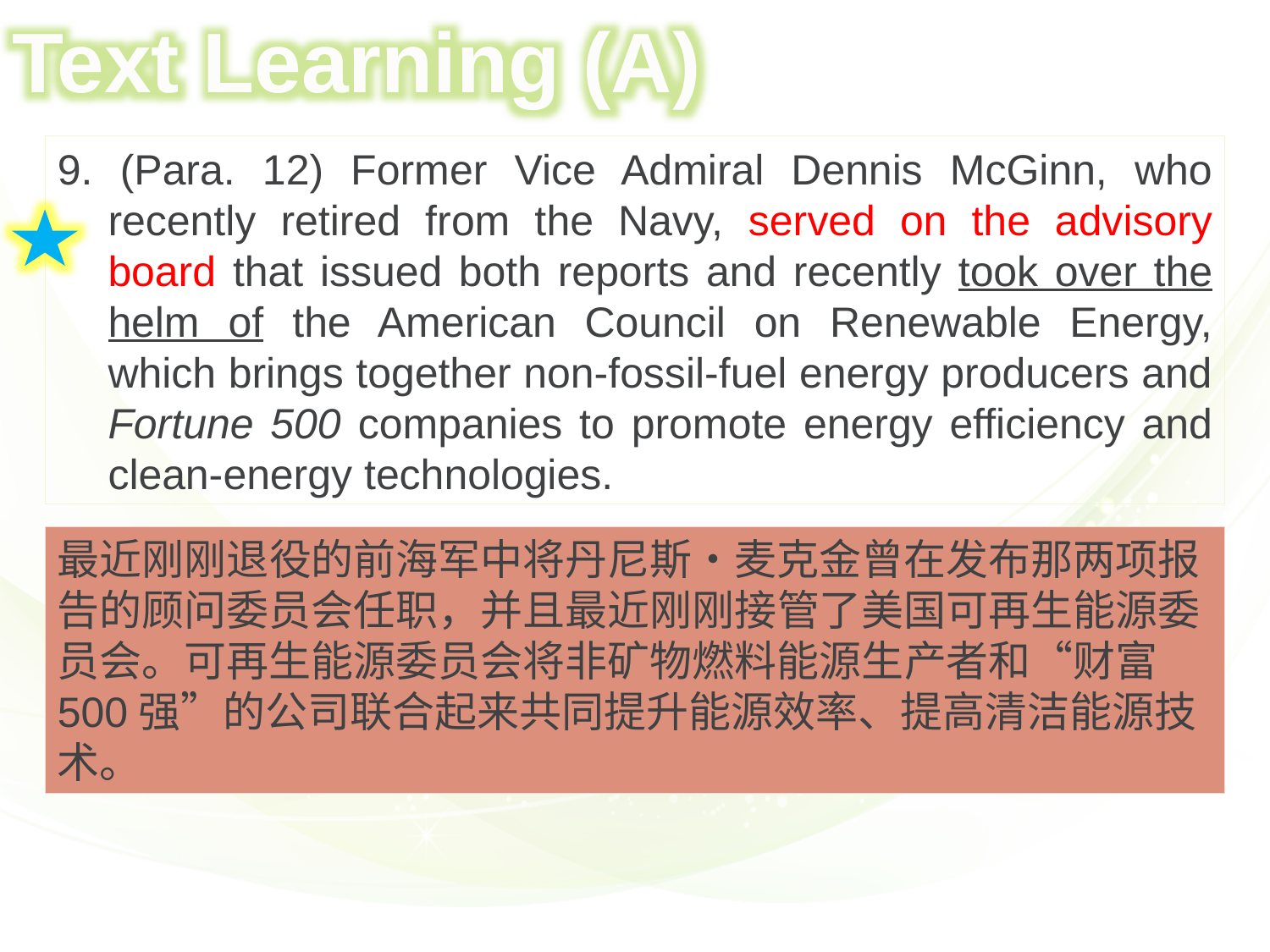

Text Learning (A)
9. (Para. 12) Former Vice Admiral Dennis McGinn, who recently retired from the Navy, served on the advisory board that issued both reports and recently took over the helm of the American Council on Renewable Energy, which brings together non-fossil-fuel energy producers and Fortune 500 companies to promote energy efficiency and clean-energy technologies.

最近刚刚退役的前海军中将丹尼斯•麦克金曾在发布那两项报告的顾问委员会任职，并且最近刚刚接管了美国可再生能源委员会。可再生能源委员会将非矿物燃料能源生产者和“财富500强”的公司联合起来共同提升能源效率、提高清洁能源技术。